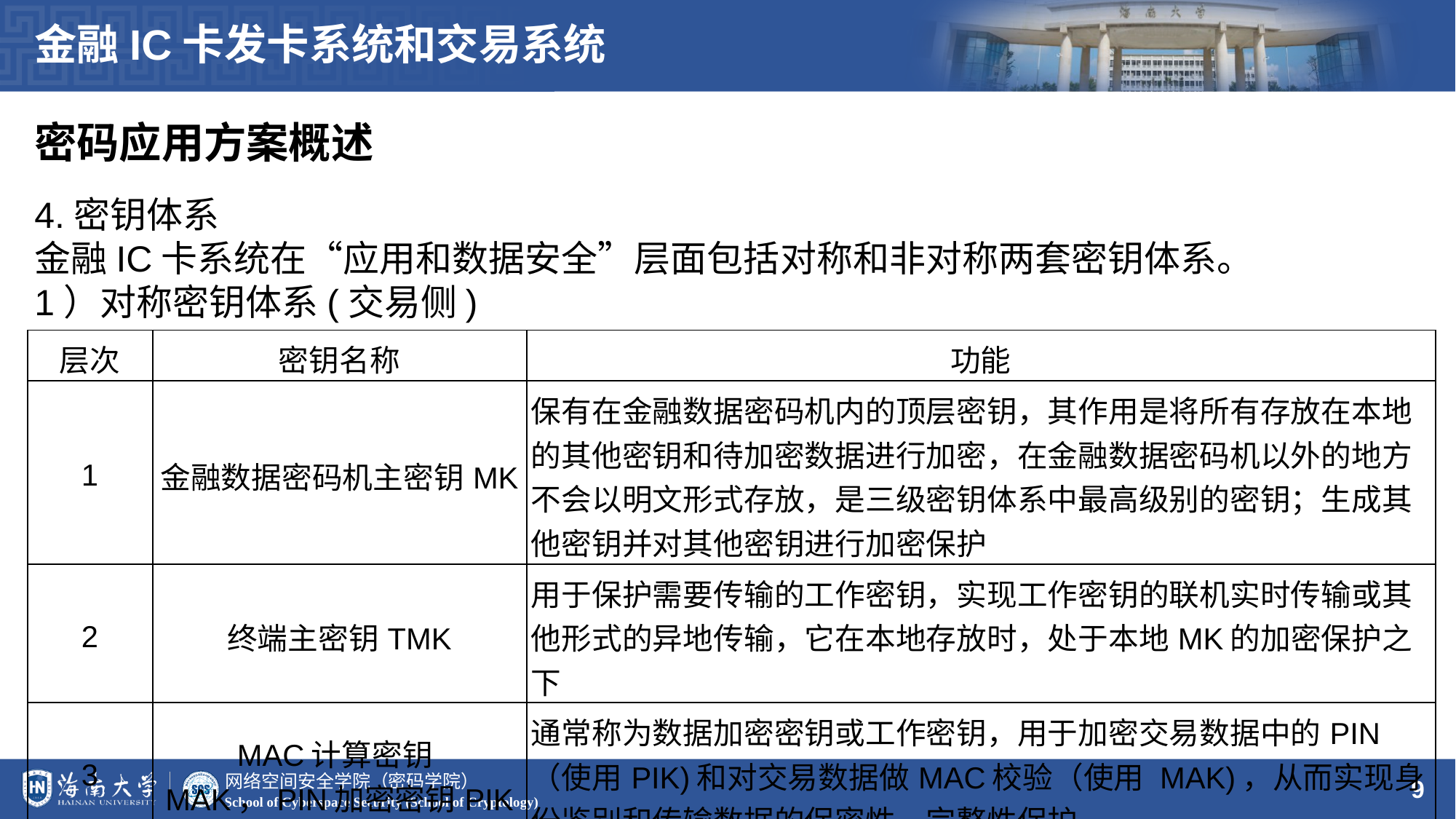

金融IC卡发卡系统和交易系统
密码应用方案概述
4.密钥体系
金融IC卡系统在“应用和数据安全”层面包括对称和非对称两套密钥体系。
1）对称密钥体系(交易侧)

| 层次 | 密钥名称 | 功能 |
| --- | --- | --- |
| 1 | 金融数据密码机主密钥MK | 保有在金融数据密码机内的顶层密钥，其作用是将所有存放在本地的其他密钥和待加密数据进行加密，在金融数据密码机以外的地方不会以明文形式存放，是三级密钥体系中最高级别的密钥；生成其他密钥并对其他密钥进行加密保护 |
| 2 | 终端主密钥TMK | 用于保护需要传输的工作密钥，实现工作密钥的联机实时传输或其他形式的异地传输，它在本地存放时，处于本地MK的加密保护之下 |
| 3 | MAC计算密钥MAK，PIN加密密钥PIK | 通常称为数据加密密钥或工作密钥，用于加密交易数据中的PIN（使用PIK)和对交易数据做MAC校验（使用 MAK)，从而实现身份鉴别和传输数据的保密性、完整性保护 |
9